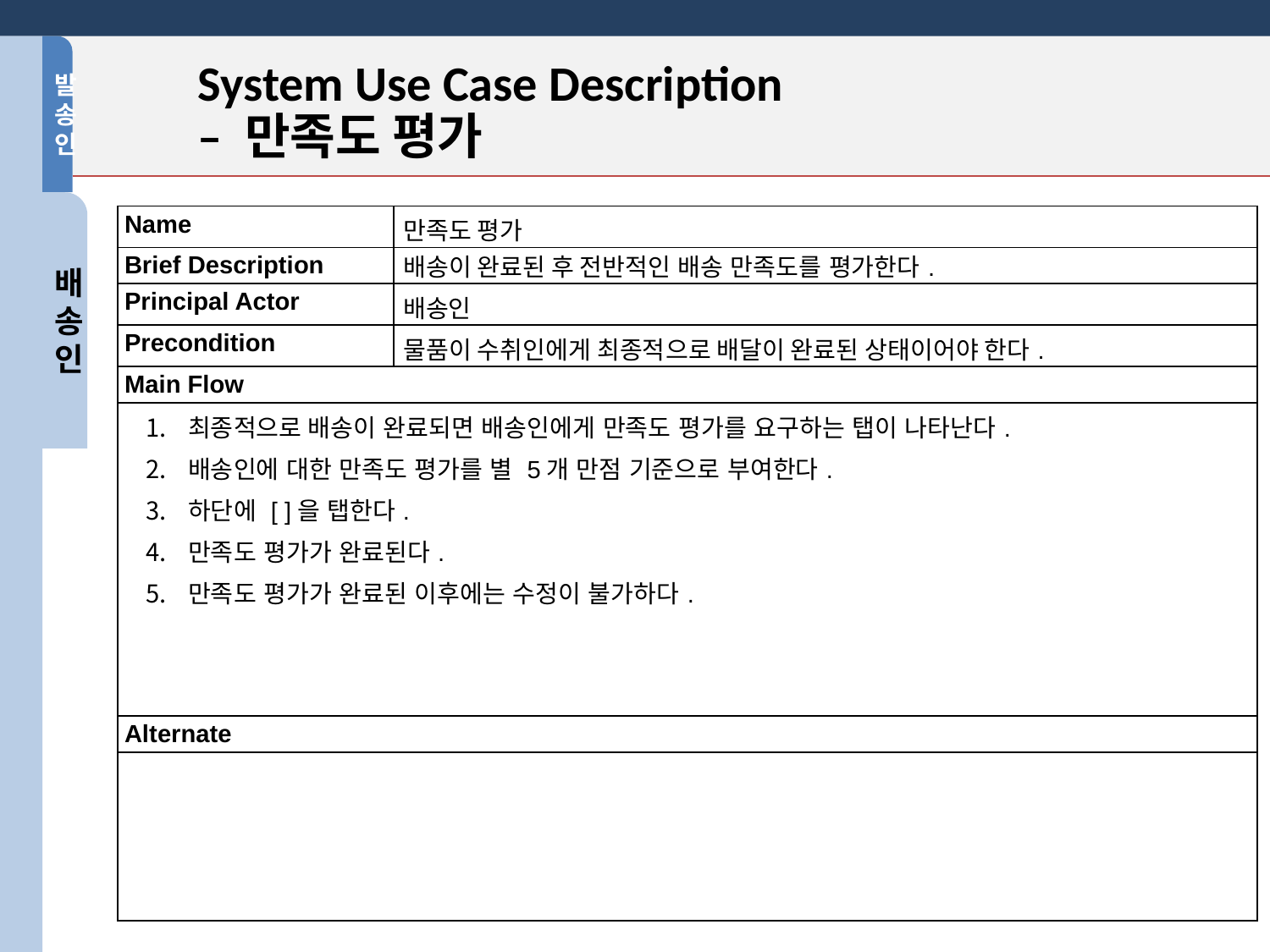

발송인
System Use Case Description
– 만족도 평가
배송인
| Name | 만족도 평가 |
| --- | --- |
| Brief Description | 배송이 완료된 후 전반적인 배송 만족도를 평가한다. |
| Principal Actor | 배송인 |
| Precondition | 물품이 수취인에게 최종적으로 배달이 완료된 상태이어야 한다. |
| Main Flow |  |
| 최종적으로 배송이 완료되면 배송인에게 만족도 평가를 요구하는 탭이 나타난다. 배송인에 대한 만족도 평가를 별 5개 만점 기준으로 부여한다. 하단에 [ ]을 탭한다. 만족도 평가가 완료된다. 만족도 평가가 완료된 이후에는 수정이 불가하다. |  |
| Alternate |  |
|  |  |
23